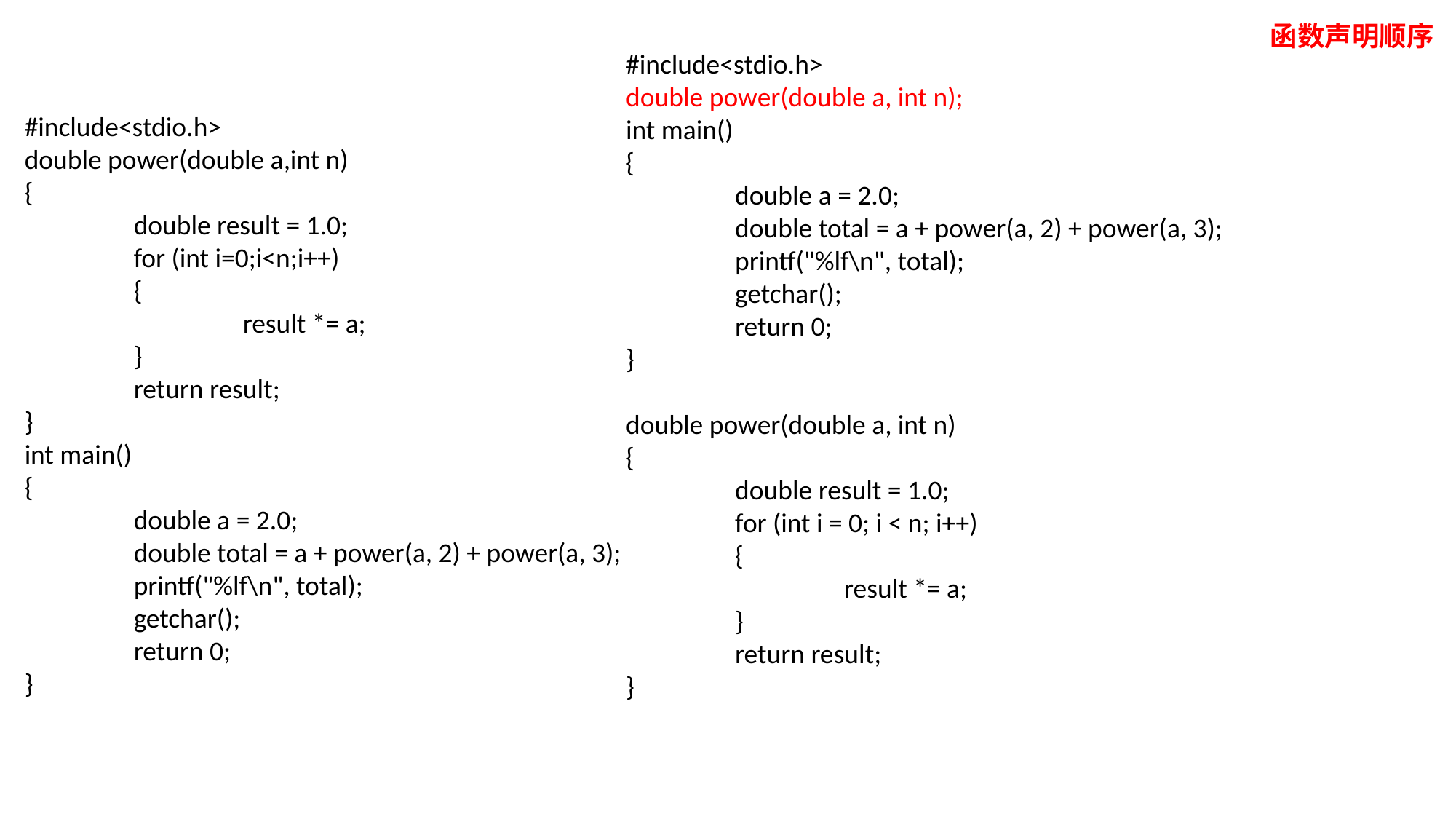

函数声明顺序
#include<stdio.h>
double power(double a, int n);
int main()
{
	double a = 2.0;
	double total = a + power(a, 2) + power(a, 3);
	printf("%lf\n", total);
	getchar();
	return 0;
}

double power(double a, int n)
{
	double result = 1.0;
	for (int i = 0; i < n; i++)
	{
		result *= a;
	}
	return result;
}
#include<stdio.h>
double power(double a,int n)
{
	double result = 1.0;
	for (int i=0;i<n;i++)
	{
		result *= a;
	}
	return result;
}
int main()
{
	double a = 2.0;
	double total = a + power(a, 2) + power(a, 3);
	printf("%lf\n", total);
	getchar();
	return 0;
}